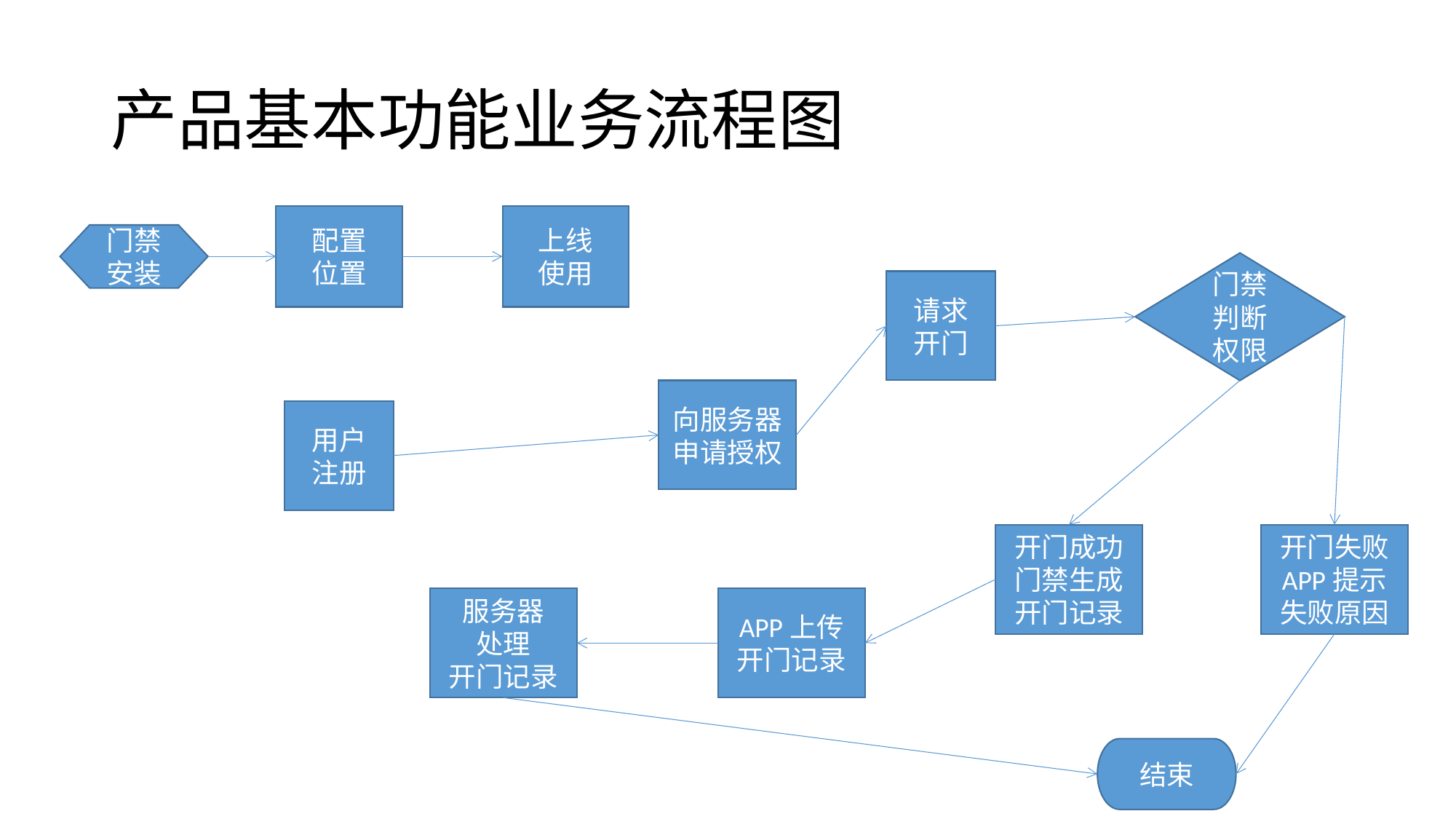

# 产品基本功能业务流程图
配置
位置
上线
使用
门禁
安装
门禁
判断
权限
请求
开门
向服务器申请授权
用户
注册
开门成功
门禁生成
开门记录
开门失败
APP提示
失败原因
服务器
处理
开门记录
APP上传
开门记录
结束